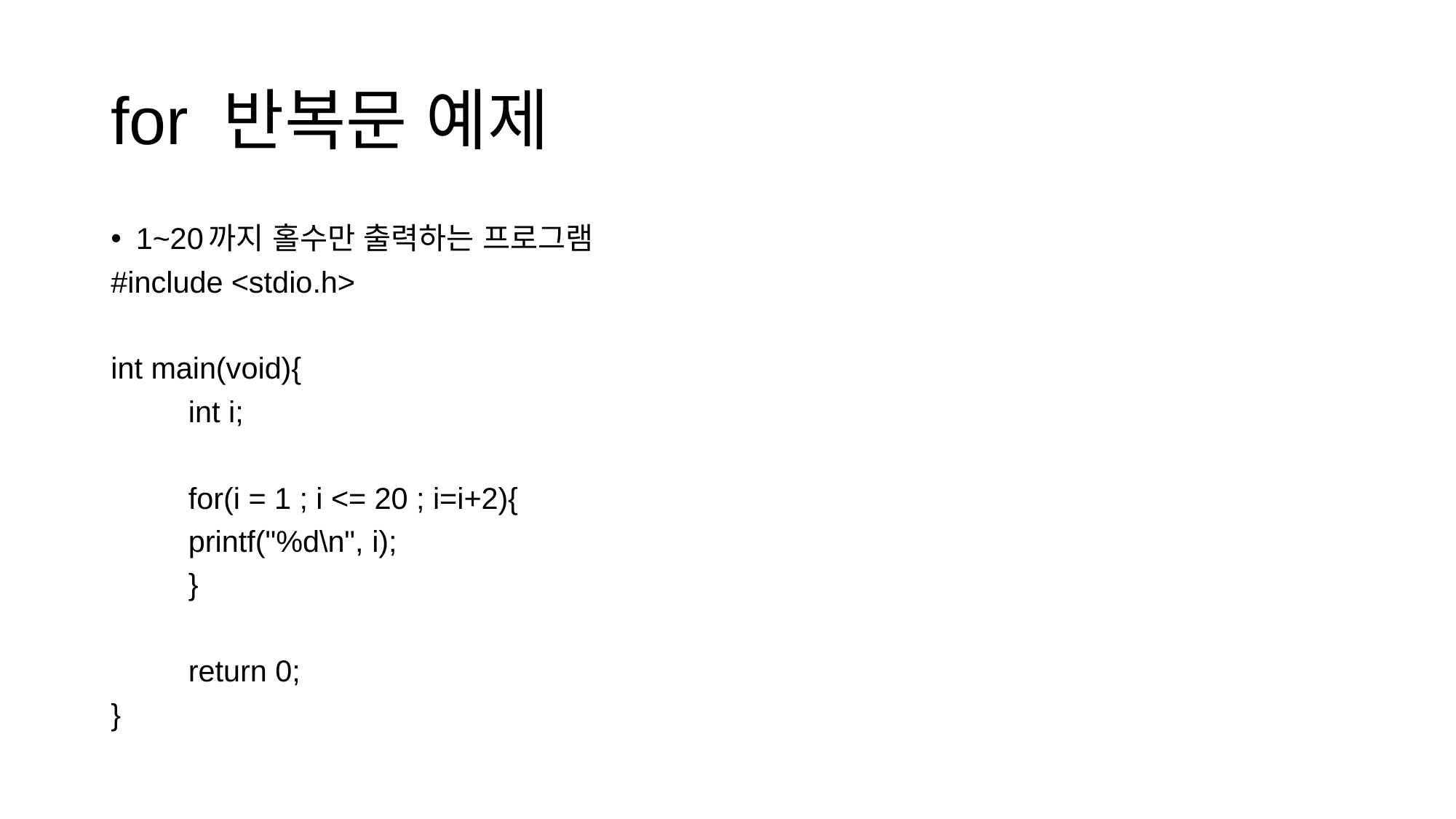

# for 반복문 예제
1~20까지 홀수만 출력하는 프로그램
#include <stdio.h>

int main(void){
	int i;

	for(i = 1 ; i <= 20 ; i=i+2){
		printf("%d\n", i);
	}

	return 0;
}